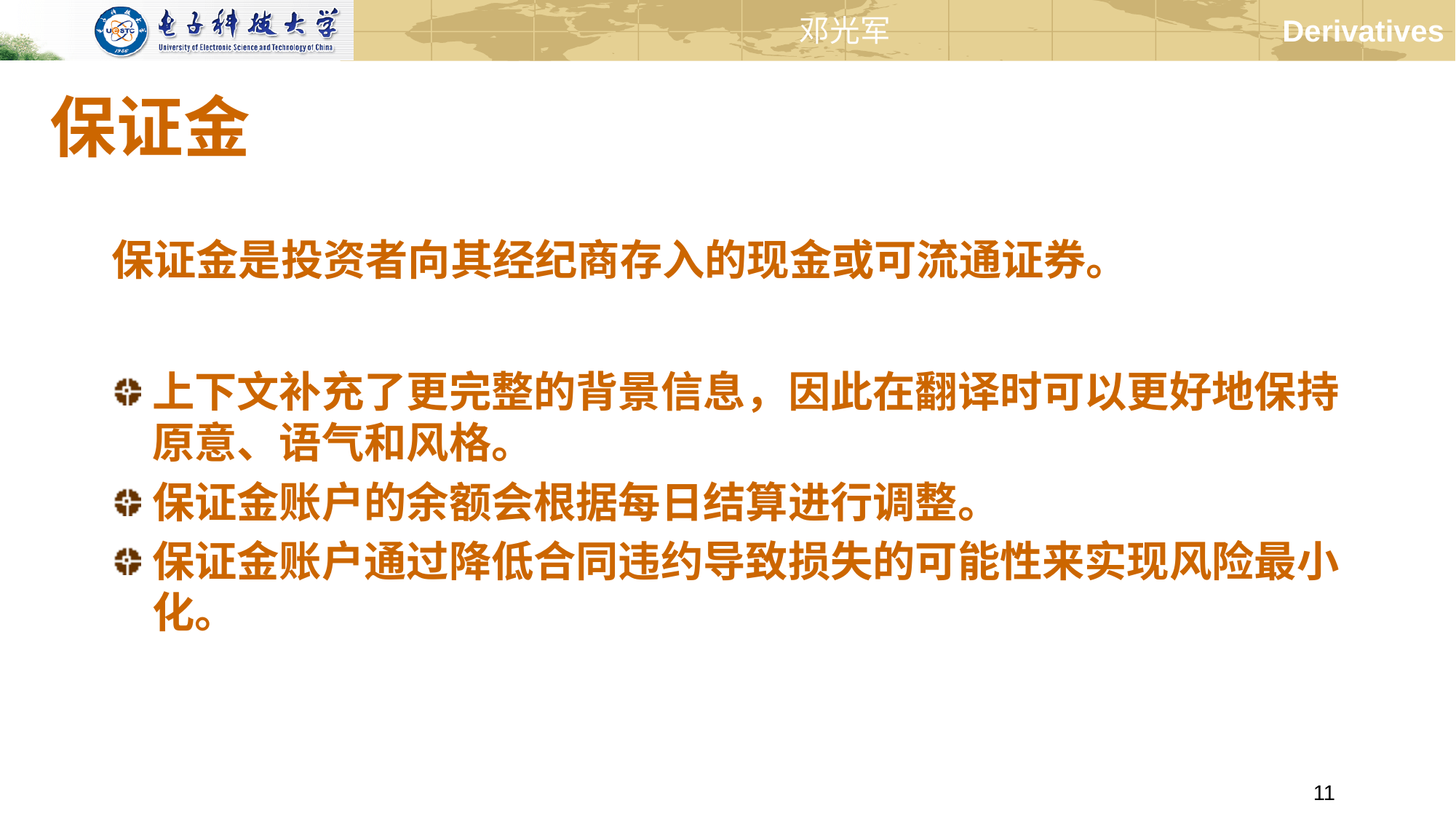

# 保证金
保证金是投资者向其经纪商存入的现金或可流通证券。

上下文补充了更完整的背景信息，因此在翻译时可以更好地保持原意、语气和风格。
保证金账户的余额会根据每日结算进行调整。
保证金账户通过降低合同违约导致损失的可能性来实现风险最小化。